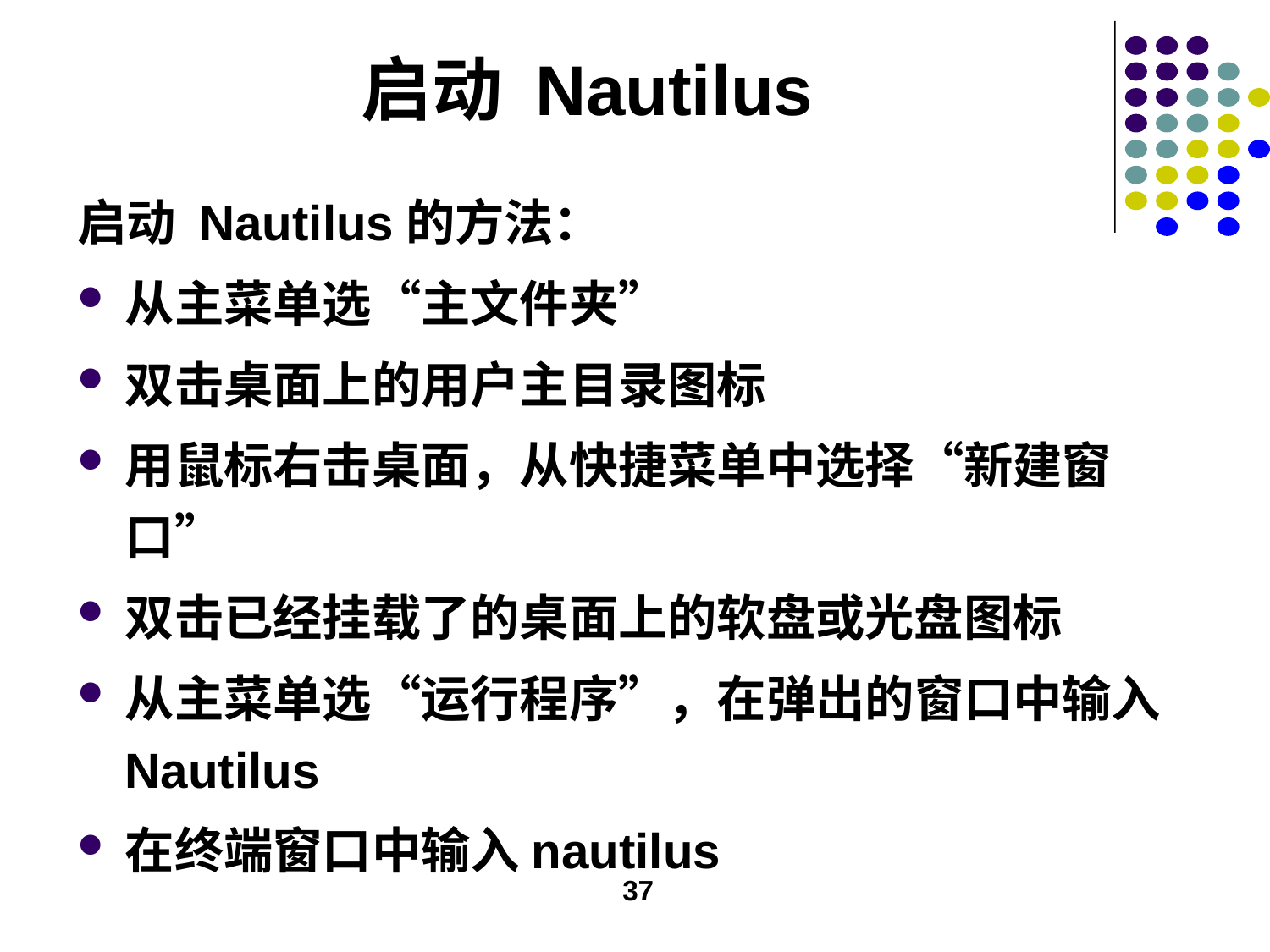

# 启动 Nautilus
启动 Nautilus的方法：
从主菜单选“主文件夹”
双击桌面上的用户主目录图标
用鼠标右击桌面，从快捷菜单中选择“新建窗口”
双击已经挂载了的桌面上的软盘或光盘图标
从主菜单选“运行程序”，在弹出的窗口中输入Nautilus
在终端窗口中输入nautilus

37